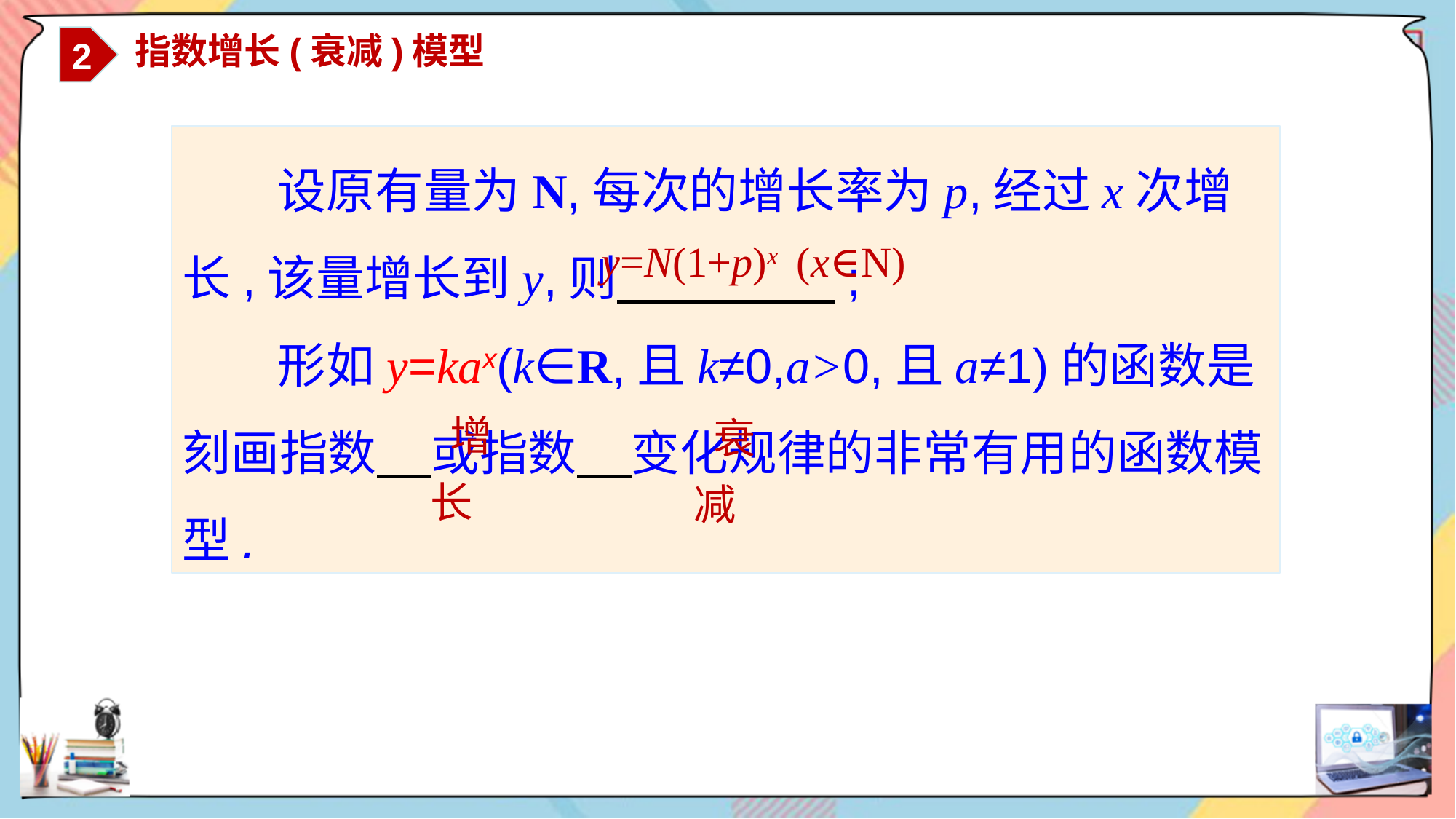

2
 指数增长(衰减)模型
 设原有量为N,每次的增长率为p,经过x次增长,该量增长到y,则                    ;
 形如y=kax(k∈R,且k≠0,a>0,且a≠1)的函数是刻画指数     或指数     变化规律的非常有用的函数模型.
y=N(1+p)x   (x∈N)
 增长
 衰减